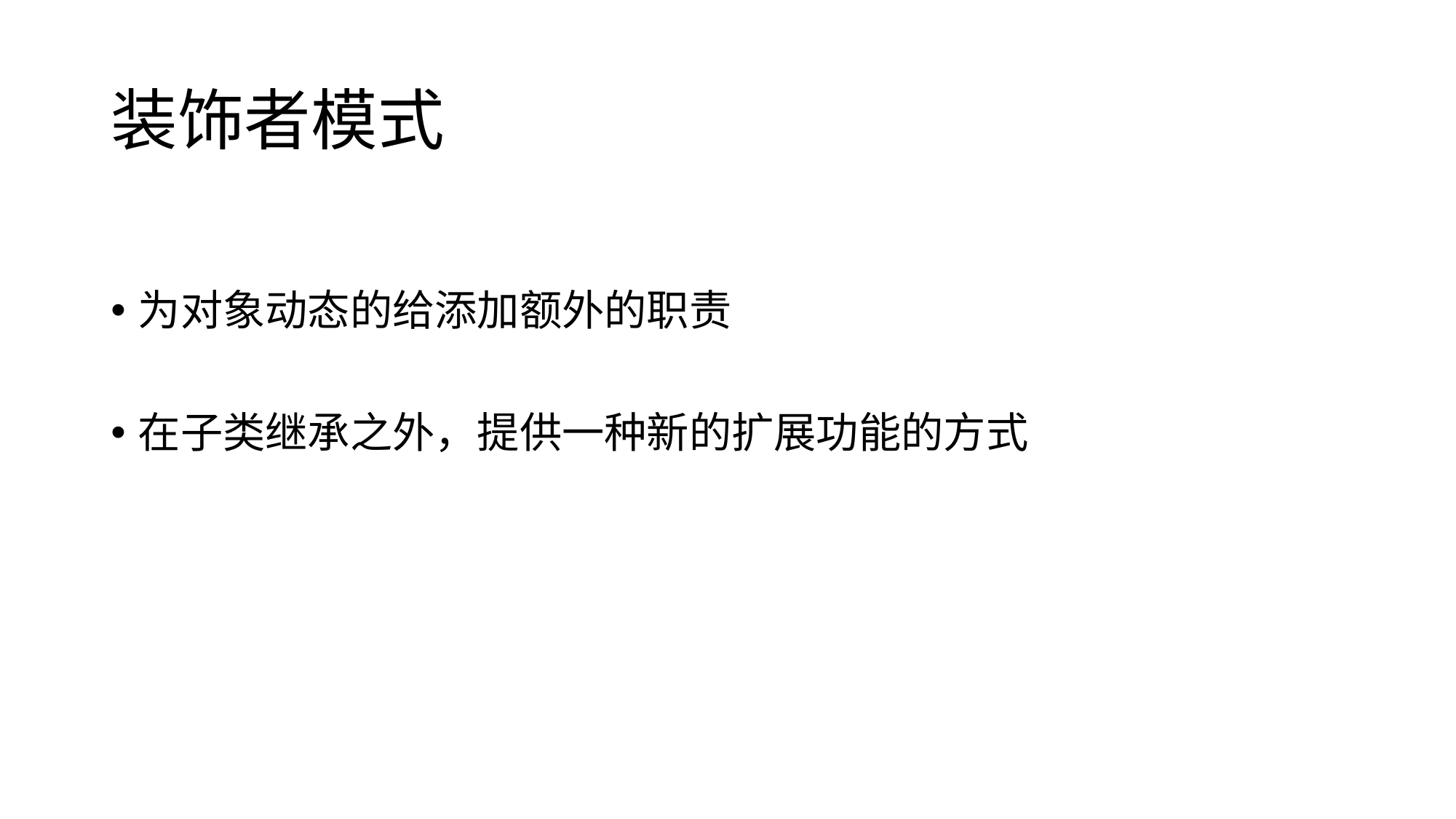

# 装饰者模式

为对象动态的给添加额外的职责

在子类继承之外，提供一种新的扩展功能的方式